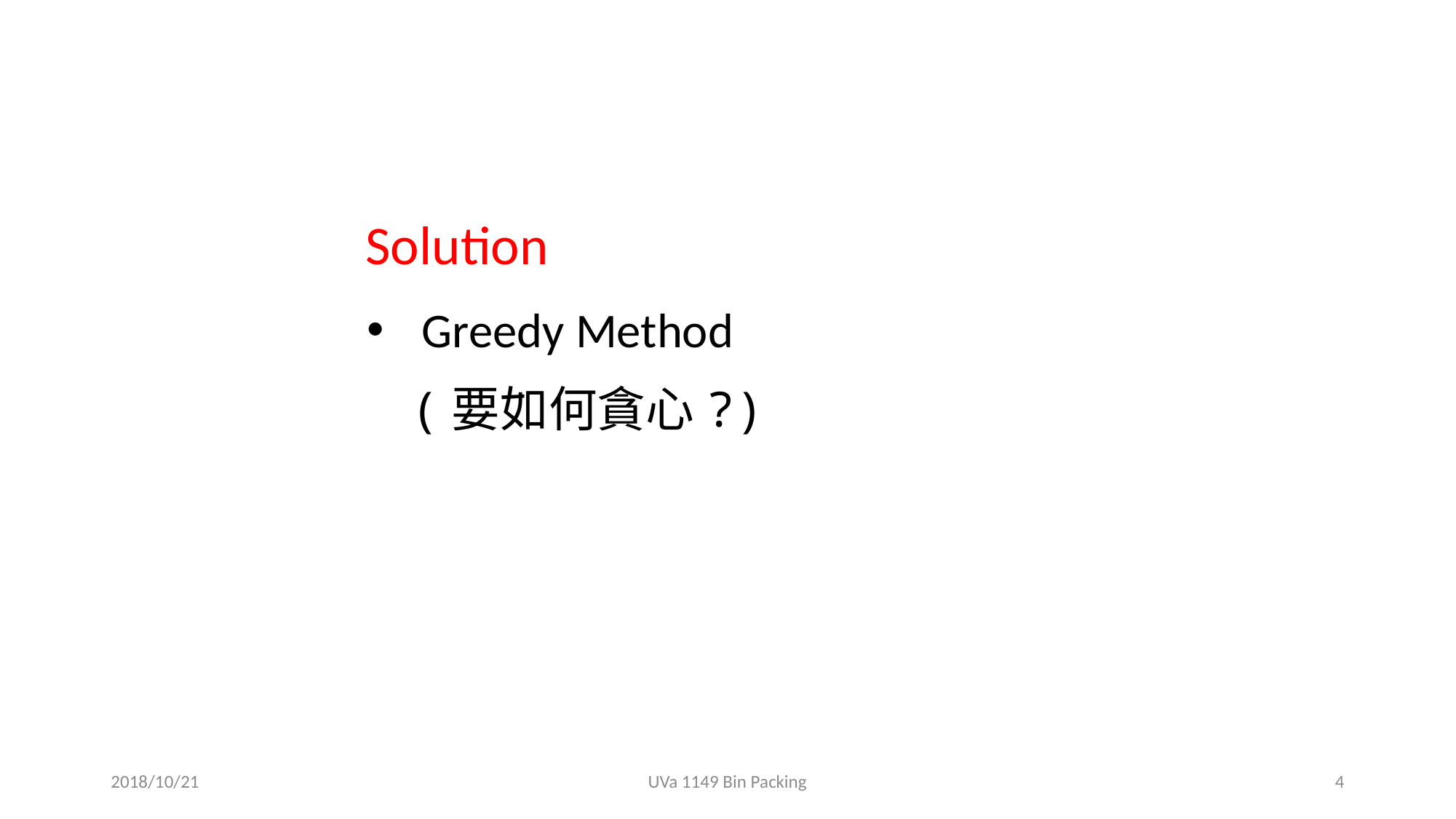

Solution
Greedy Method
(要如何貪心?)
2018/10/21
UVa 1149 Bin Packing
4